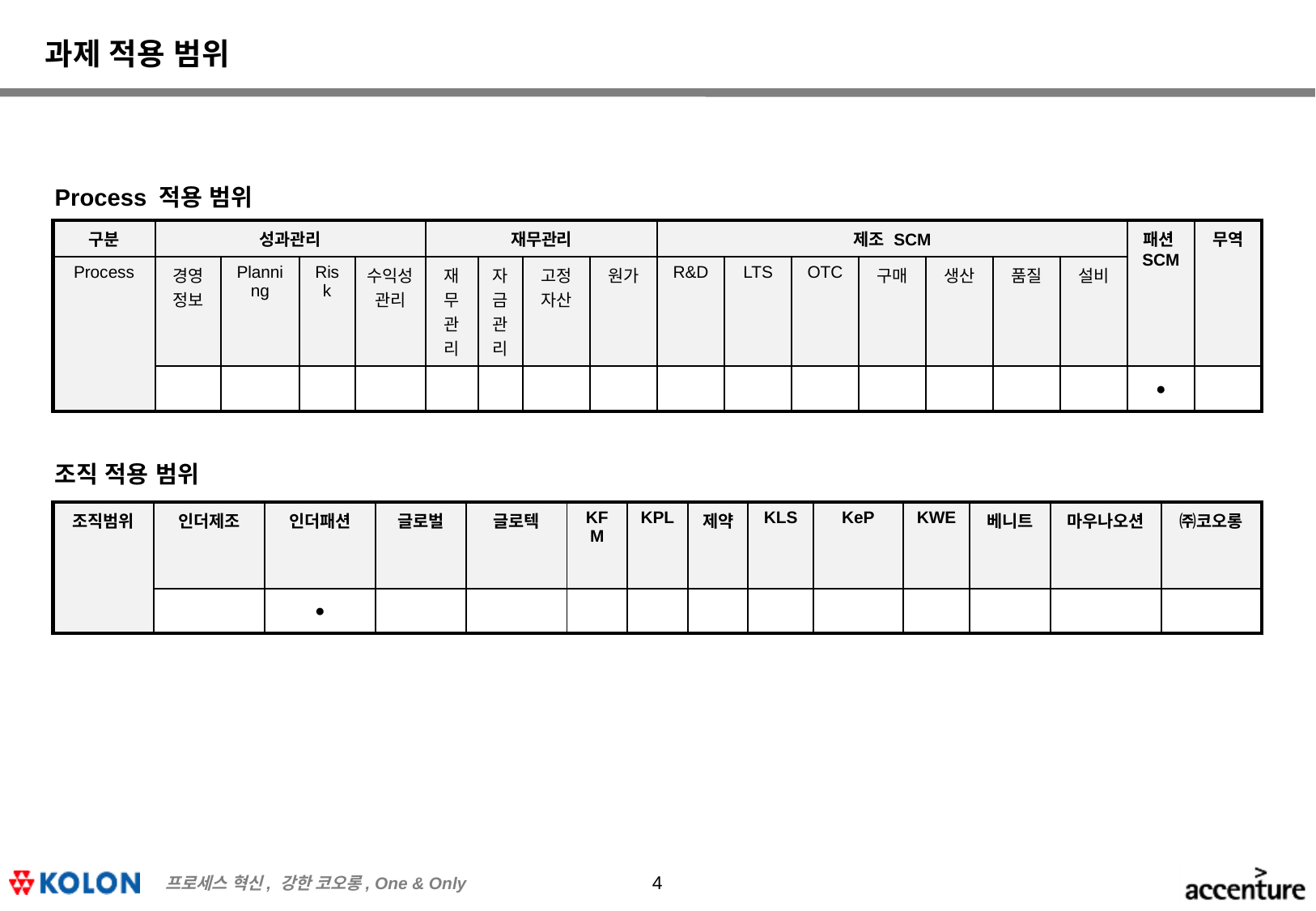

# 과제 적용 범위
Process 적용 범위
| 구분 | 성과관리 |  |  |  | 재무관리 |  |  |  | 제조 SCM |  |  |  |  |  |  | 패션SCM | 무역 |
| --- | --- | --- | --- | --- | --- | --- | --- | --- | --- | --- | --- | --- | --- | --- | --- | --- | --- |
| Process | 경영정보 | Planning | Risk | 수익성관리 | 재무관리 | 자금관리 | 고정자산 | 원가 | R&D | LTS | OTC | 구매 | 생산 | 품질 | 설비 |  |  |
|  |  |  |  |  |  |  |  |  |  |  |  |  |  |  |  | ● |  |
조직 적용 범위
| 조직범위 | 인더제조 | 인더패션 | 글로벌 | 글로텍 | KFM | KPL | 제약 | KLS | KeP | KWE | 베니트 | 마우나오션 | ㈜코오롱 |
| --- | --- | --- | --- | --- | --- | --- | --- | --- | --- | --- | --- | --- | --- |
|  |  | ● |  |  |  |  |  |  |  |  |  |  |  |